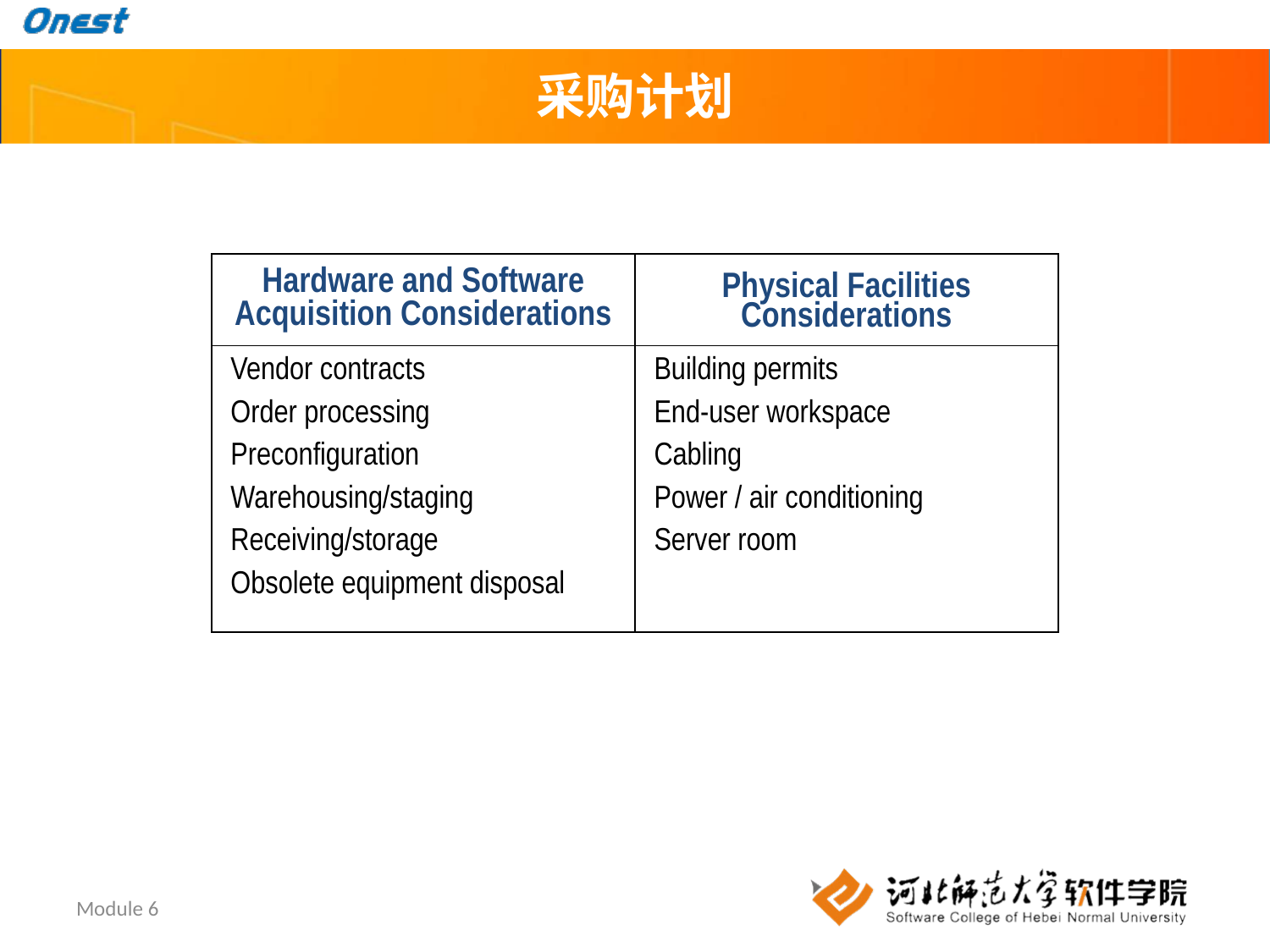

# 采购计划
| Hardware and Software Acquisition Considerations | Physical Facilities Considerations |
| --- | --- |
| Vendor contracts Order processing Preconfiguration Warehousing/staging Receiving/storage Obsolete equipment disposal | Building permits End-user workspace Cabling Power / air conditioning Server room |
Module 6